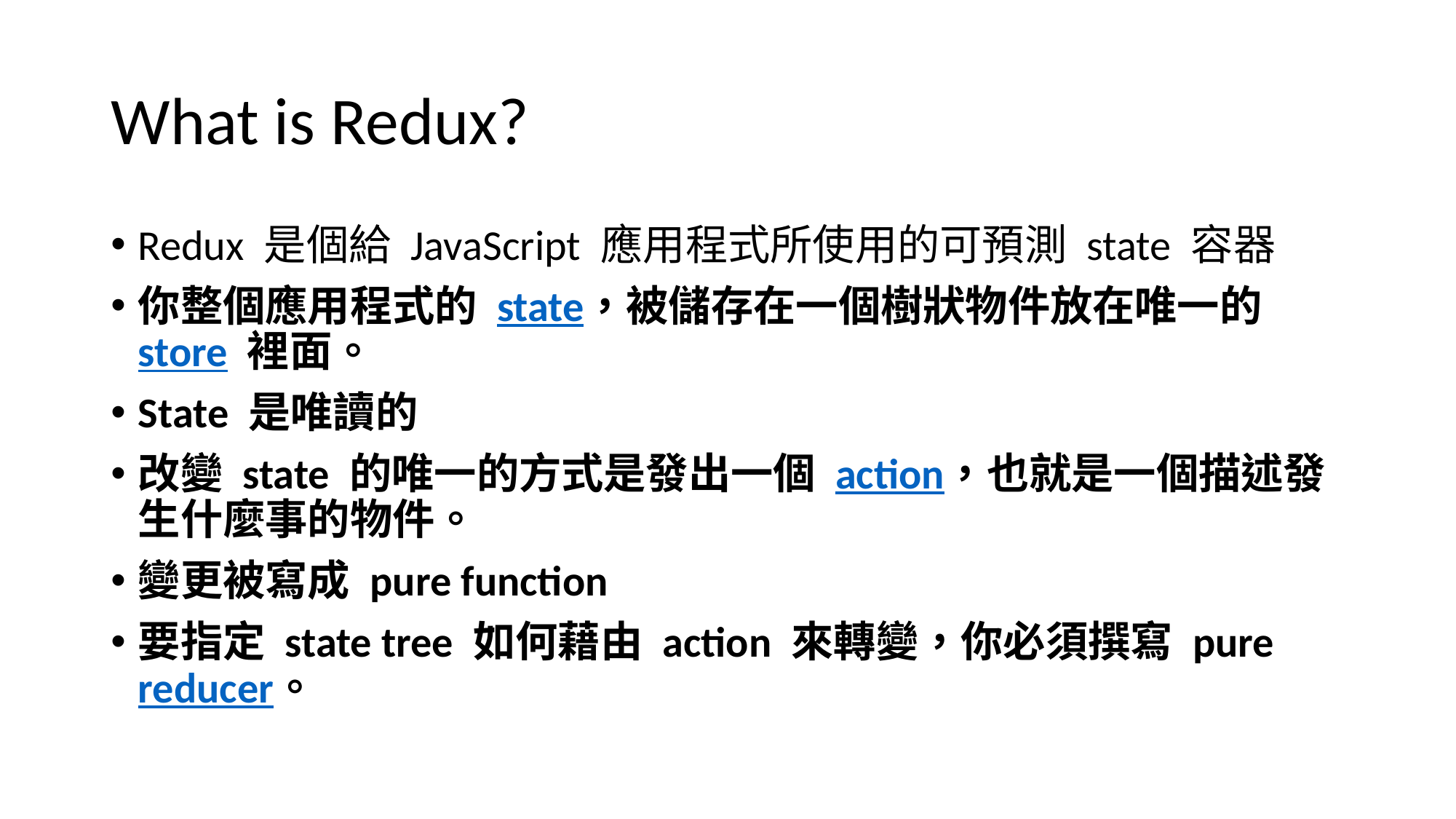

# What is Redux?
Redux 是個給 JavaScript 應用程式所使用的可預測 state 容器
你整個應用程式的 state，被儲存在一個樹狀物件放在唯一的 store 裡面。
State 是唯讀的
改變 state 的唯一的方式是發出一個 action，也就是一個描述發生什麼事的物件。
變更被寫成 pure function
要指定 state tree 如何藉由 action 來轉變，你必須撰寫 pure reducer。